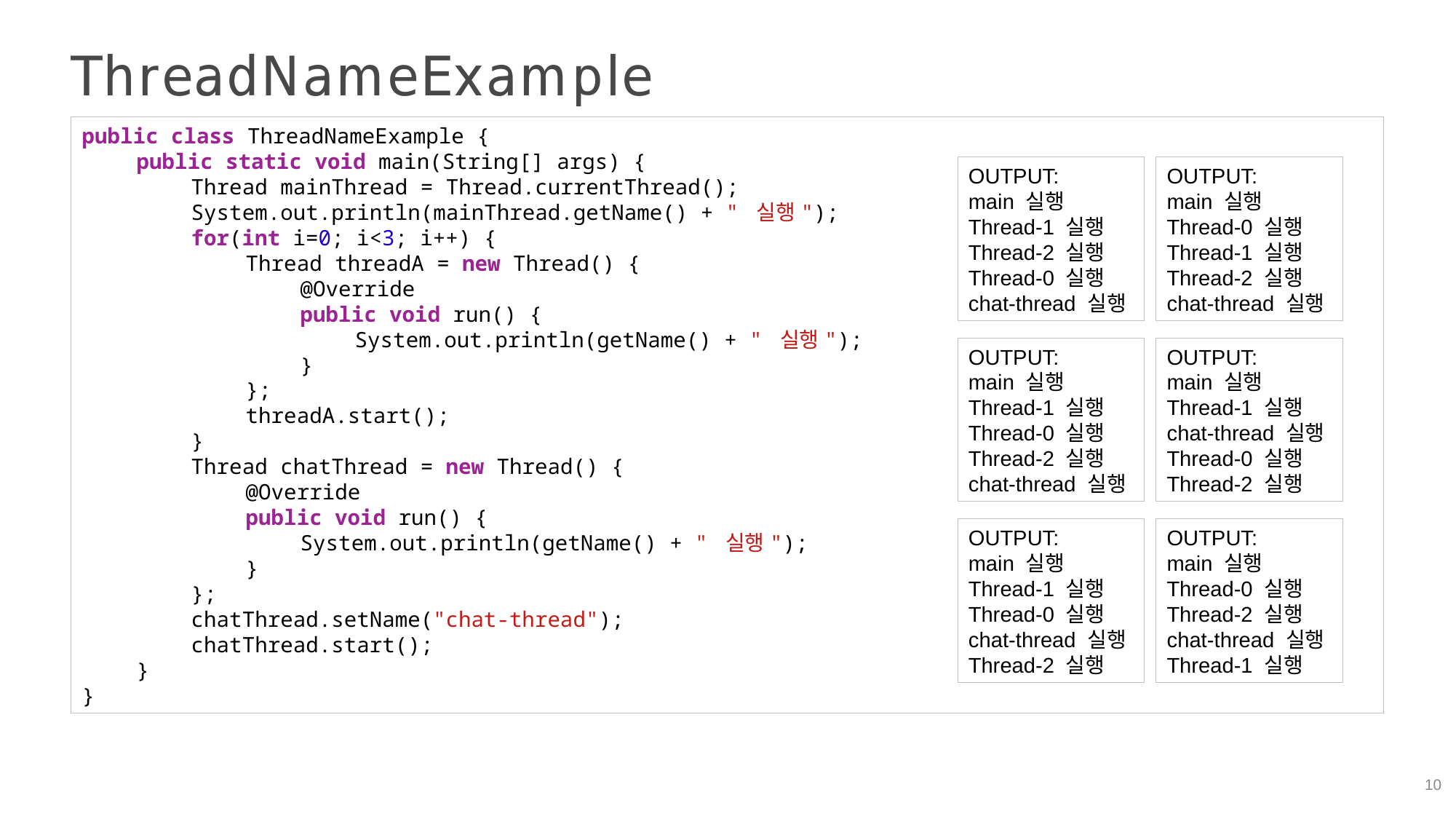

# ThreadNameExample
public class ThreadNameExample {
public static void main(String[] args) {
Thread mainThread = Thread.currentThread();
System.out.println(mainThread.getName() + " 실행");
for(int i=0; i<3; i++) {
Thread threadA = new Thread() {
@Override
public void run() {
System.out.println(getName() + " 실행");
}
};
threadA.start();
}
Thread chatThread = new Thread() {
@Override
public void run() {
System.out.println(getName() + " 실행");
}
};
chatThread.setName("chat-thread");
chatThread.start();
}
}
OUTPUT:
main 실행
Thread-1 실행
Thread-2 실행
Thread-0 실행
chat-thread 실행
OUTPUT:
main 실행
Thread-0 실행
Thread-1 실행
Thread-2 실행
chat-thread 실행
OUTPUT:
main 실행
Thread-1 실행
Thread-0 실행
Thread-2 실행
chat-thread 실행
OUTPUT:
main 실행
Thread-1 실행
chat-thread 실행
Thread-0 실행
Thread-2 실행
OUTPUT:
main 실행
Thread-0 실행
Thread-2 실행
chat-thread 실행
Thread-1 실행
OUTPUT:
main 실행
Thread-1 실행
Thread-0 실행
chat-thread 실행
Thread-2 실행
10